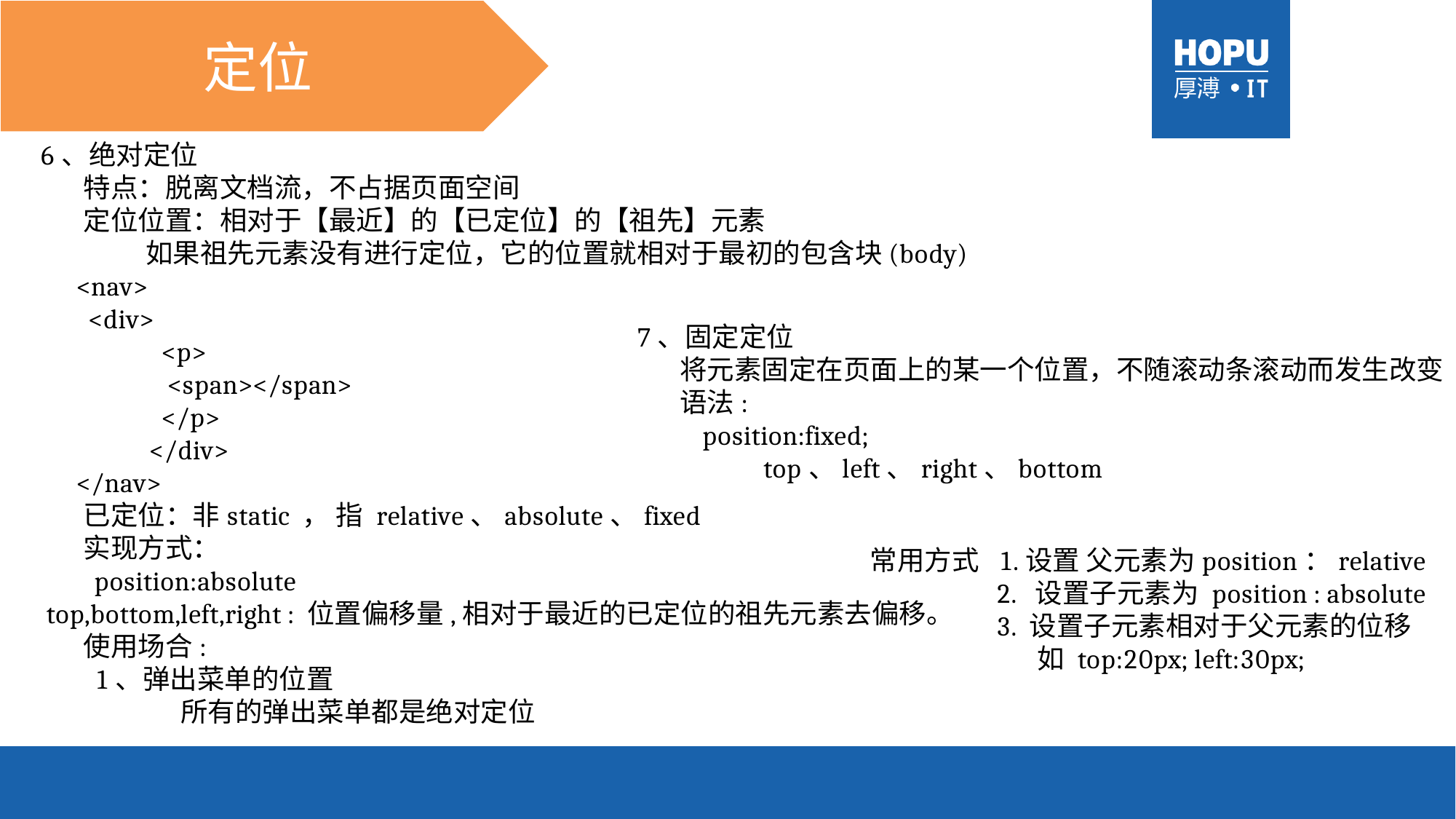

定位
6、绝对定位
      特点：脱离文档流，不占据页面空间
      定位位置：相对于【最近】的【已定位】的【祖先】元素
                如果祖先元素没有进行定位，它的位置就相对于最初的包含块(body)
      <nav>
        <div>
	  <p>
	   <span></span>
	  </p>
	</div>
      </nav>
      已定位：非static ， 指 relative、absolute、fixed
      实现方式：
         position:absolute
 top,bottom,left,right : 位置偏移量,相对于最近的已定位的祖先元素去偏移。
      使用场合:
         1、弹出菜单的位置
	    所有的弹出菜单都是绝对定位
7、固定定位
      将元素固定在页面上的某一个位置，不随滚动条滚动而发生改变
      语法:
           position:fixed;
	   top、left、right、bottom
常用方式  1.设置 父元素为position：relative
                     2.  设置子元素为 position : absolute
                     3. 设置子元素相对于父元素的位移
                          如 top:20px; left:30px;